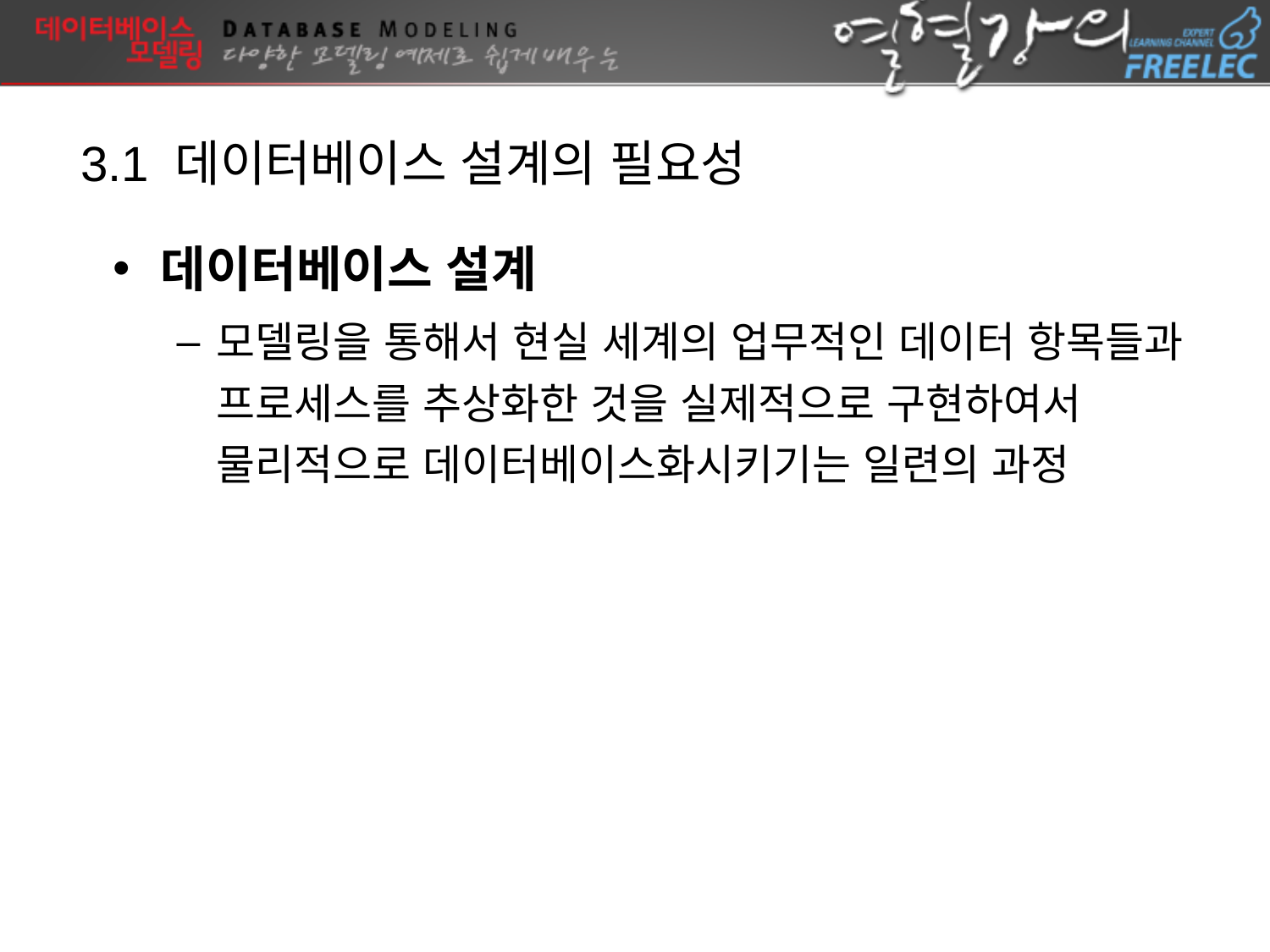

3.1 데이터베이스 설계의 필요성
데이터베이스 설계
모델링을 통해서 현실 세계의 업무적인 데이터 항목들과 프로세스를 추상화한 것을 실제적으로 구현하여서 물리적으로 데이터베이스화시키기는 일련의 과정